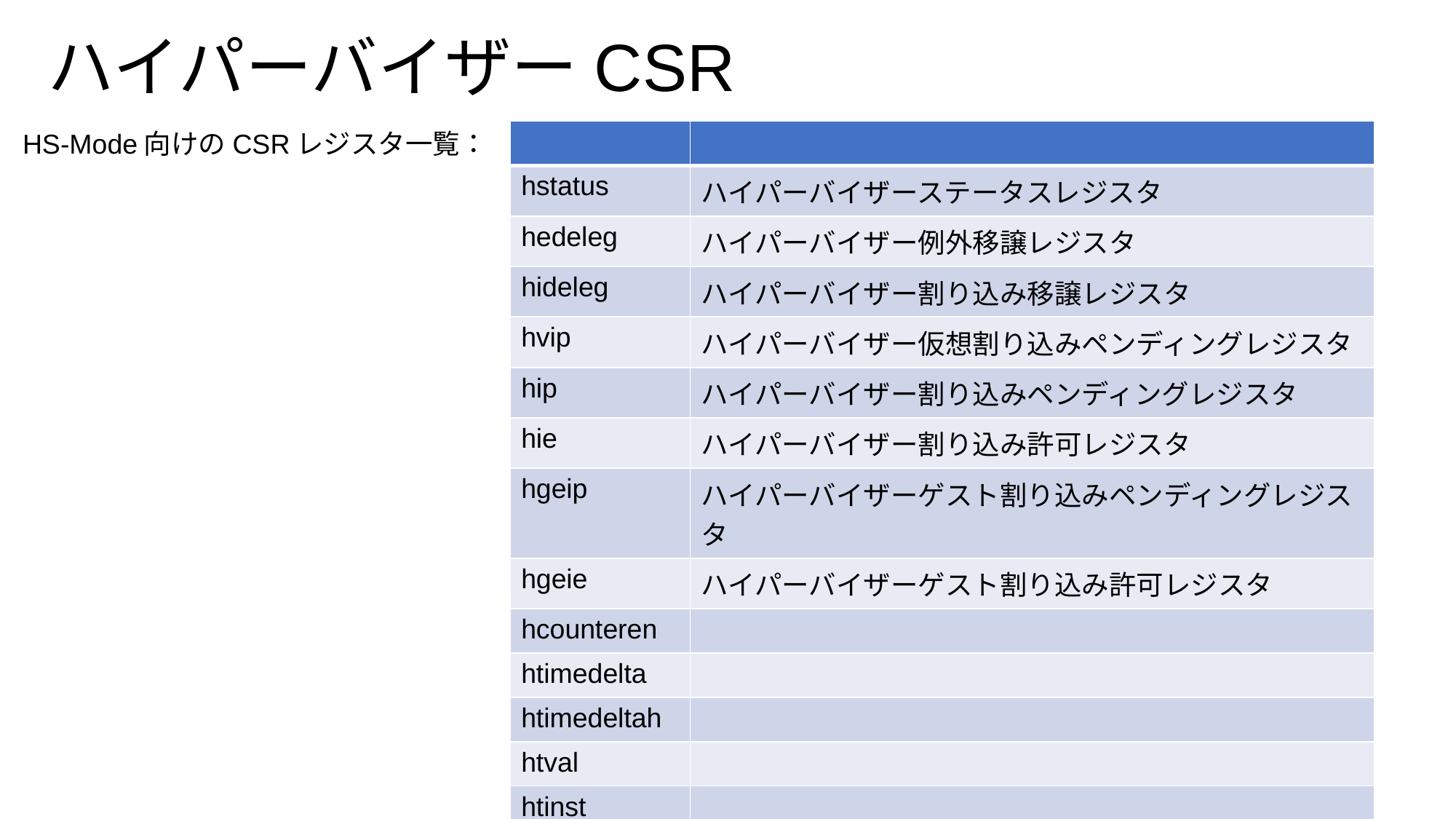

# ハイパーバイザーCSR
HS-Mode向けのCSRレジスタ一覧：
|  |  |
| --- | --- |
| hstatus | ハイパーバイザーステータスレジスタ |
| hedeleg | ハイパーバイザー例外移譲レジスタ |
| hideleg | ハイパーバイザー割り込み移譲レジスタ |
| hvip | ハイパーバイザー仮想割り込みペンディングレジスタ |
| hip | ハイパーバイザー割り込みペンディングレジスタ |
| hie | ハイパーバイザー割り込み許可レジスタ |
| hgeip | ハイパーバイザーゲスト割り込みペンディングレジスタ |
| hgeie | ハイパーバイザーゲスト割り込み許可レジスタ |
| hcounteren |  |
| htimedelta |  |
| htimedeltah |  |
| htval |  |
| htinst |  |
| hgatp |  |